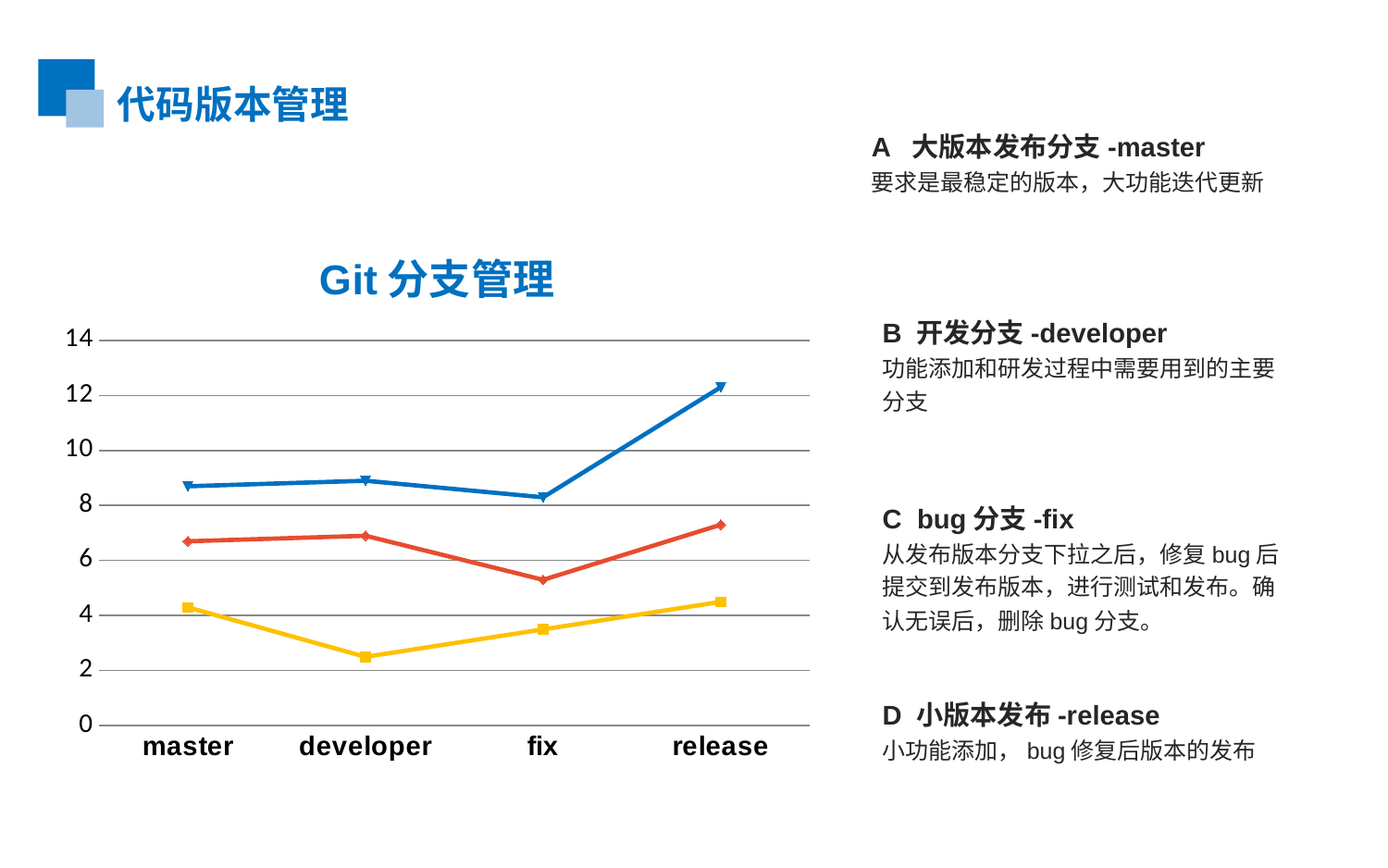

代码版本管理

A  大版本发布分支-master
要求是最稳定的版本，大功能迭代更新

### Chart: Git分支管理

| Category | 系列 1 | 系列 2 | 系列 3 |
|---|---|---|---|
| master | 4.3 | 2.4 | 2.0 |
| developer | 2.5 | 4.4 | 2.0 |
| fix | 3.5 | 1.8 | 3.0 |
| release | 4.5 | 2.8 | 5.0 |
B 开发分支-developer
功能添加和研发过程中需要用到的主要分支
C  bug分支-fix
从发布版本分支下拉之后，修复bug后提交到发布版本，进行测试和发布。确认无误后，删除bug分支。
D 小版本发布-release
小功能添加，bug修复后版本的发布